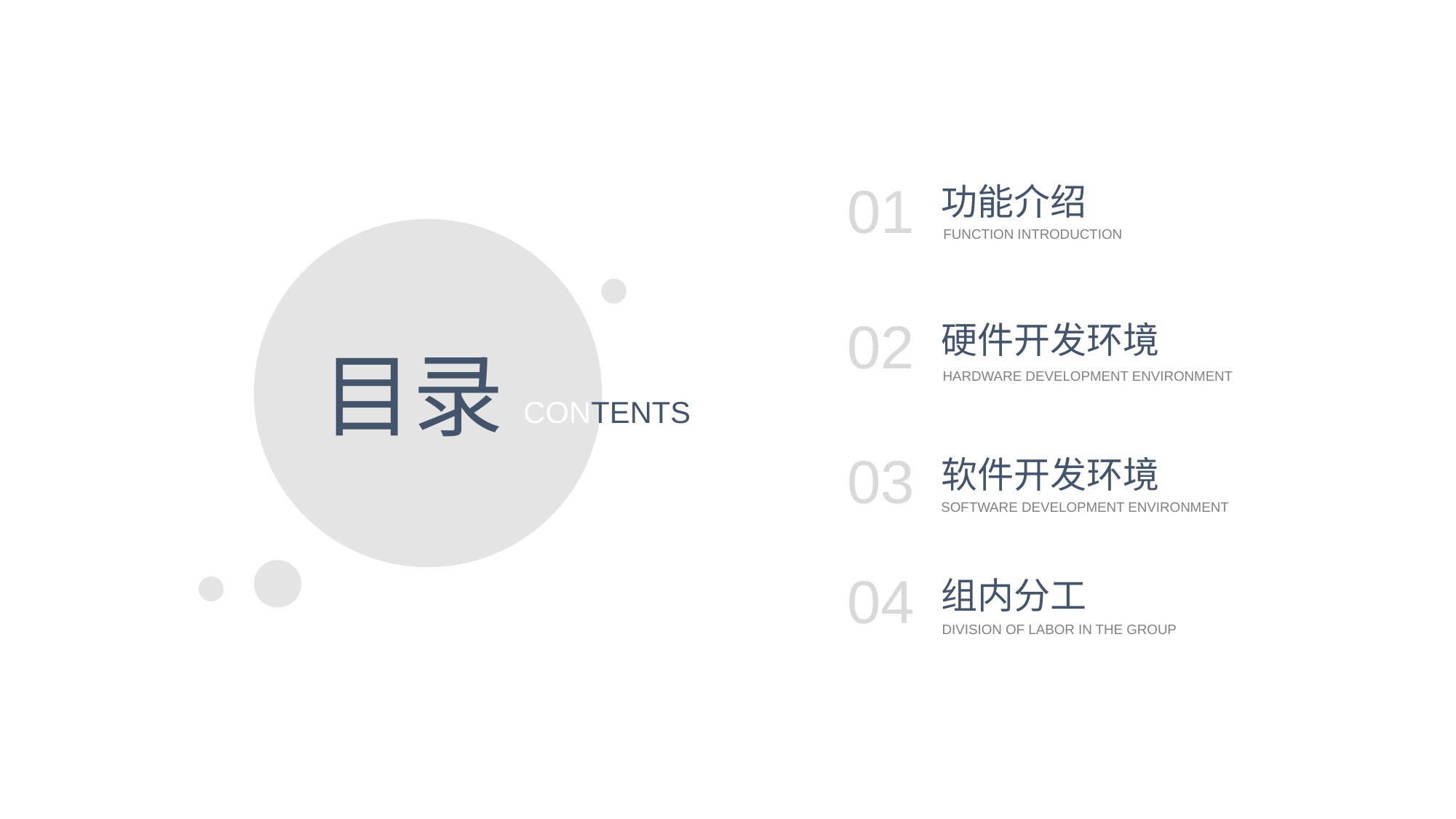

01
功能介绍

FUNCTION INTRODUCTION

02
硬件开发环境
目录
HARDWARE DEVELOPMENT ENVIRONMENT
CONTENTS
03
软件开发环境
SOFTWARE DEVELOPMENT ENVIRONMENT
04

组内分工

DIVISION OF LABOR IN THE GROUP